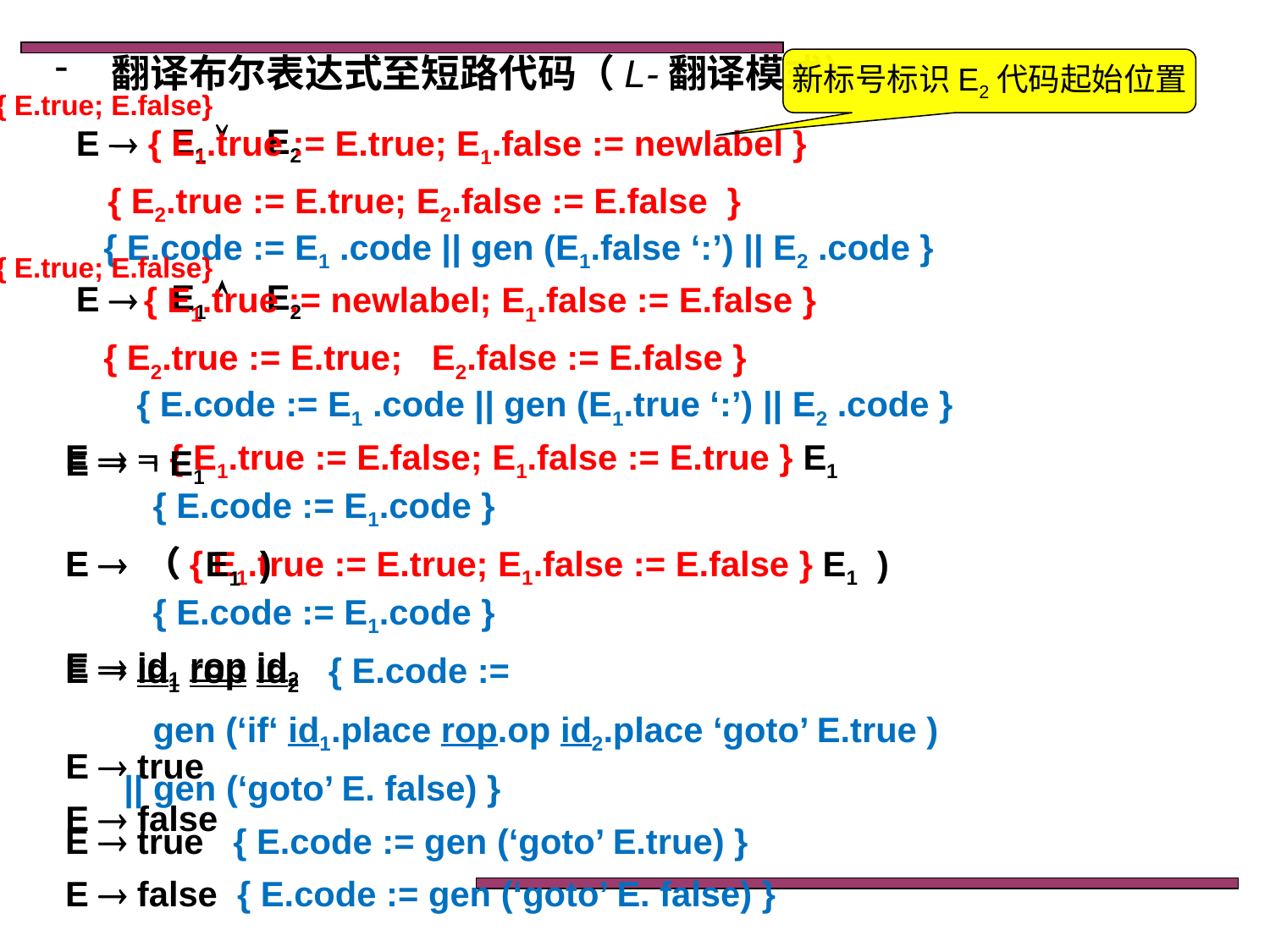

翻译布尔表达式至短路代码（L-翻译模式）
新标号标识E2代码起始位置
{ E.true; E.false}
E1 ∨
E2
{ E1.true := E.true; E1.false := newlabel }
E →
     { E2.true := E.true; E2.false := E.false  }
     { E.code := E1 .code || gen (E1.false ‘:’) || E2 .code }
{ E.true; E.false}
E1 ∧
E2
E →
{ E1.true := newlabel; E1.false := E.false }
     { E2.true := E.true;   E2.false := E.false }
 { E.code := E1 .code || gen (E1.true ‘:’) || E2 .code }
E → ¬ { E1.true := E.false; E1.false := E.true } E1
         { E.code := E1.code }
E → （{ E1.true := E.true; E1.false := E.false } E1  )
         { E.code := E1.code }
E → id1 rop id2   { E.code :=
         gen (‘if‘ id1.place rop.op id2.place ‘goto’ E.true )
      || gen (‘goto’ E. false) }
E → true   { E.code := gen (‘goto’ E.true) }
E → false  { E.code := gen (‘goto’ E. false) }
E → ¬ E1

E → （  E1  )

E → id1 rop id2

E → true
E → false
44